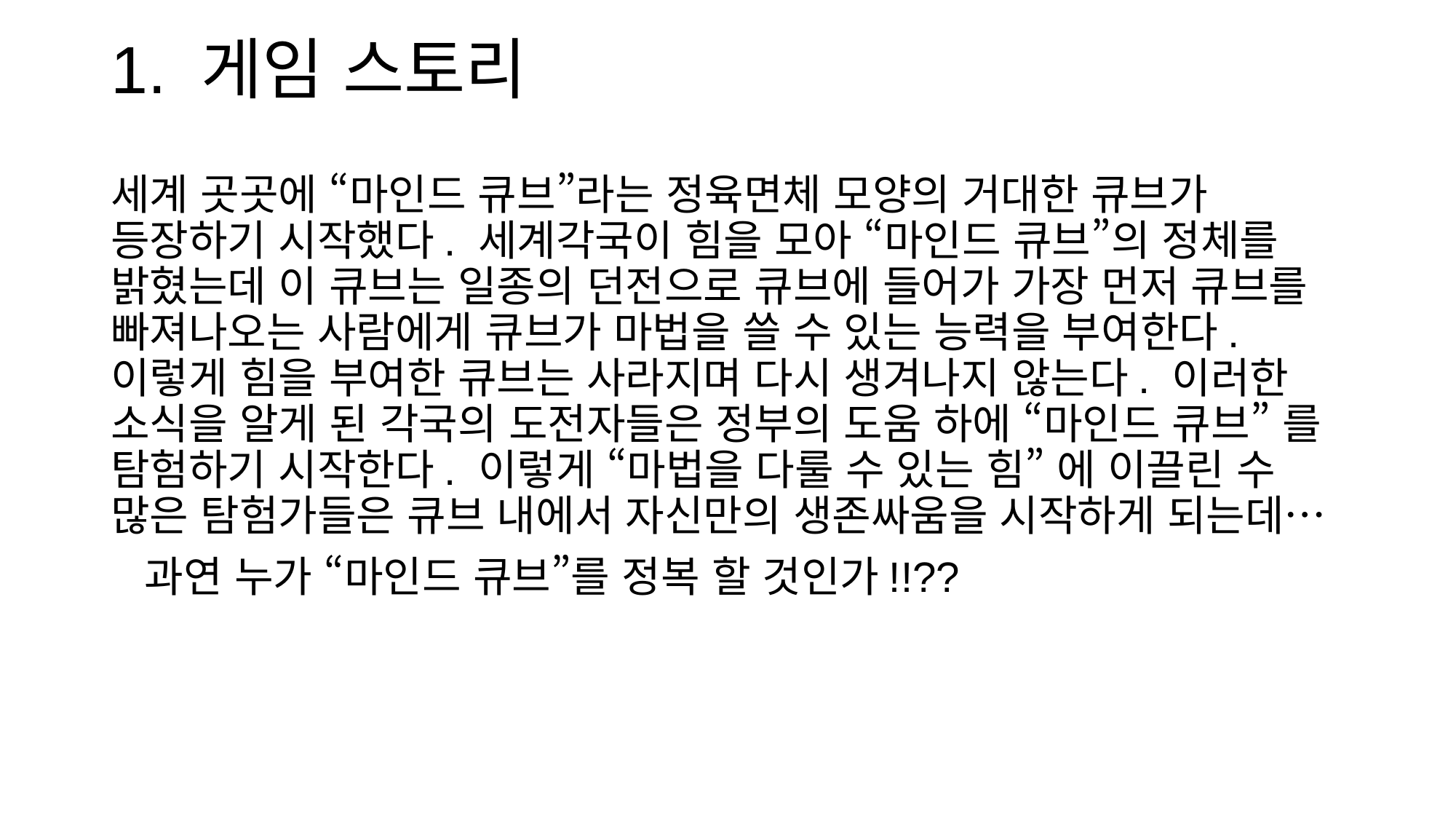

# 1. 게임 스토리
세계 곳곳에 “마인드 큐브”라는 정육면체 모양의 거대한 큐브가 등장하기 시작했다. 세계각국이 힘을 모아 “마인드 큐브”의 정체를 밝혔는데 이 큐브는 일종의 던전으로 큐브에 들어가 가장 먼저 큐브를 빠져나오는 사람에게 큐브가 마법을 쓸 수 있는 능력을 부여한다. 이렇게 힘을 부여한 큐브는 사라지며 다시 생겨나지 않는다. 이러한 소식을 알게 된 각국의 도전자들은 정부의 도움 하에 “마인드 큐브” 를 탐험하기 시작한다. 이렇게 “마법을 다룰 수 있는 힘” 에 이끌린 수 많은 탐험가들은 큐브 내에서 자신만의 생존싸움을 시작하게 되는데…
  과연 누가 “마인드 큐브”를 정복 할 것인가!!??